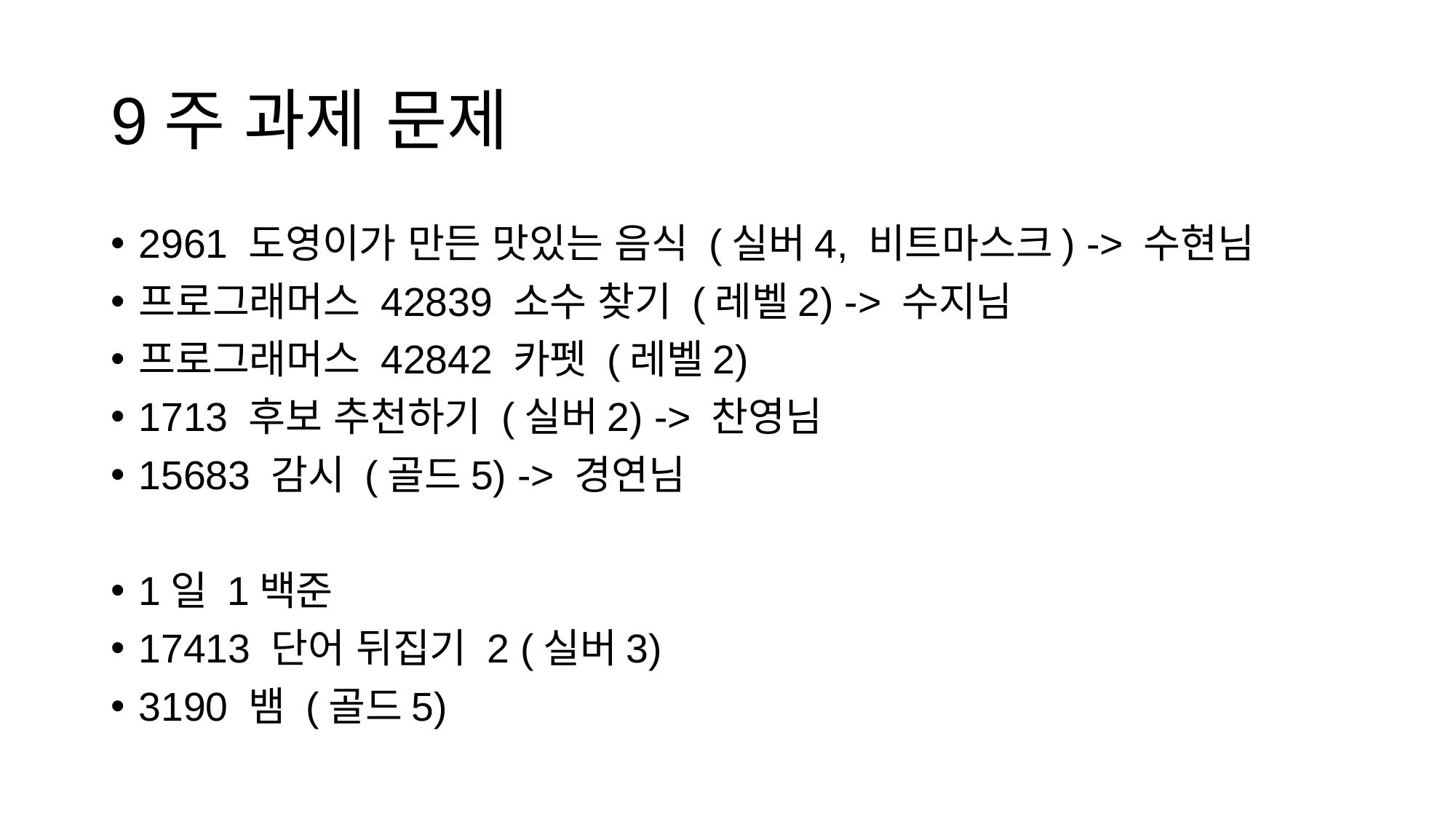

# 9주 과제 문제
2961 도영이가 만든 맛있는 음식 (실버4, 비트마스크) -> 수현님
프로그래머스 42839 소수 찾기 (레벨2) -> 수지님
프로그래머스 42842 카펫 (레벨2)
1713 후보 추천하기 (실버2) -> 찬영님
15683 감시 (골드5) -> 경연님

1일 1백준
17413 단어 뒤집기 2 (실버3)
3190 뱀 (골드5)